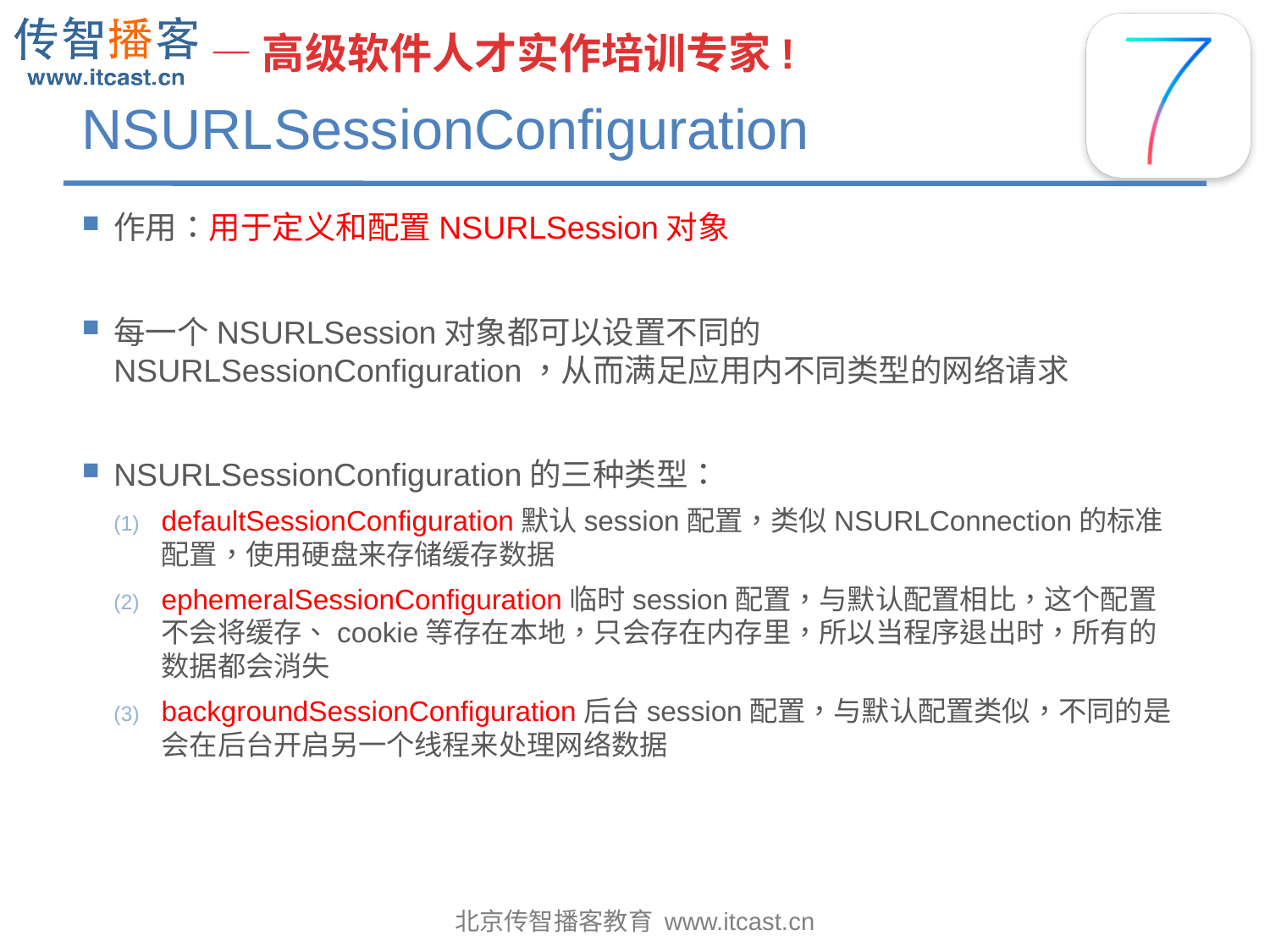

# NSURLSessionConfiguration
作用：用于定义和配置NSURLSession对象

每一个NSURLSession对象都可以设置不同的NSURLSessionConfiguration，从而满足应用内不同类型的网络请求

NSURLSessionConfiguration的三种类型：
defaultSessionConfiguration默认session配置，类似NSURLConnection的标准配置，使用硬盘来存储缓存数据
ephemeralSessionConfiguration临时session配置，与默认配置相比，这个配置不会将缓存、cookie等存在本地，只会存在内存里，所以当程序退出时，所有的数据都会消失
backgroundSessionConfiguration后台session配置，与默认配置类似，不同的是会在后台开启另一个线程来处理网络数据